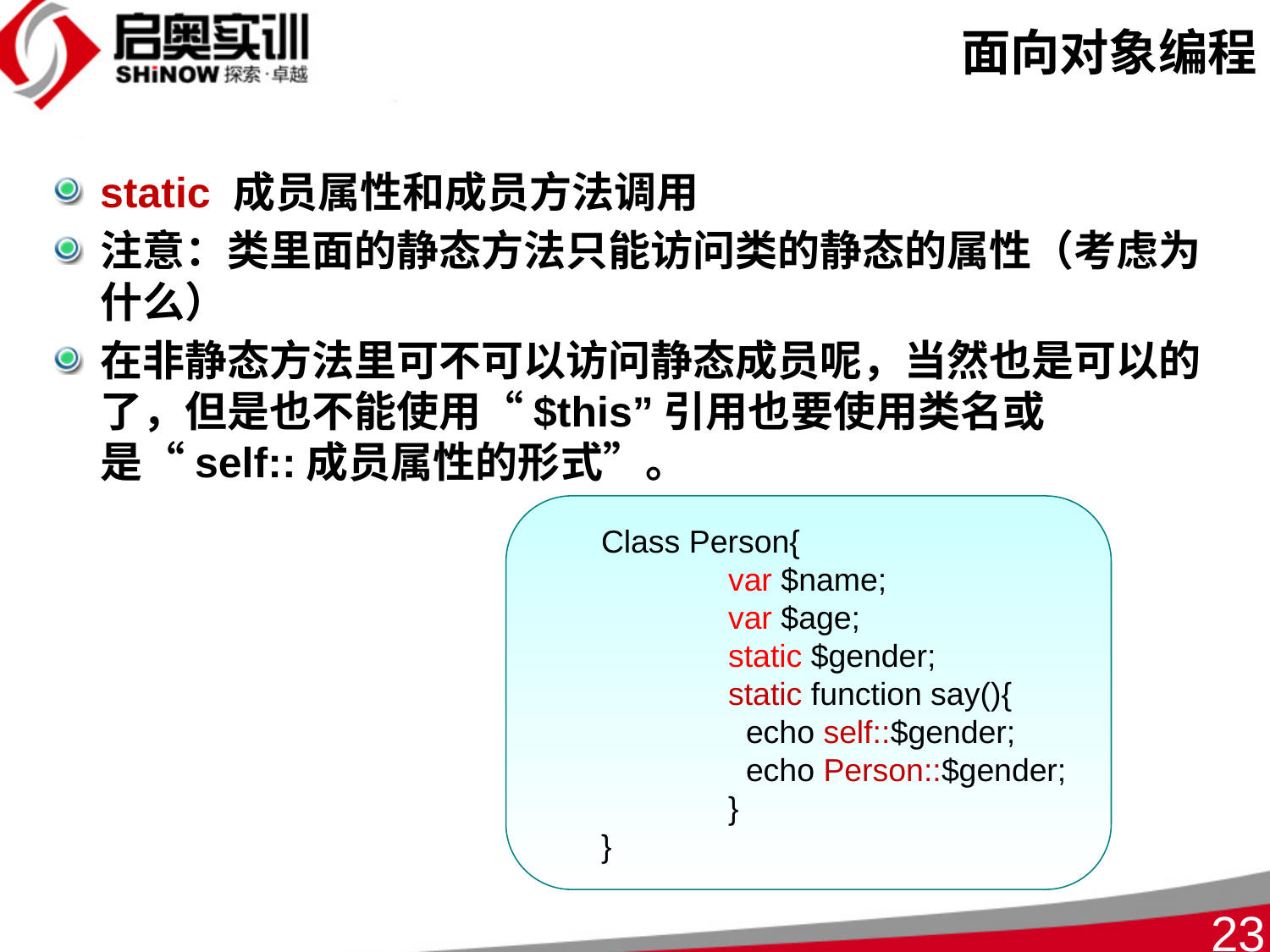

# 面向对象编程
static 成员属性和成员方法调用
注意：类里面的静态方法只能访问类的静态的属性（考虑为什么）
在非静态方法里可不可以访问静态成员呢，当然也是可以的了，但是也不能使用“$this”引用也要使用类名或是“self::成员属性的形式”。
Class Person{
	var $name;
	var $age;
	static $gender;
	static function say(){
	  echo self::$gender;
	  echo Person::$gender;
	}
}
23